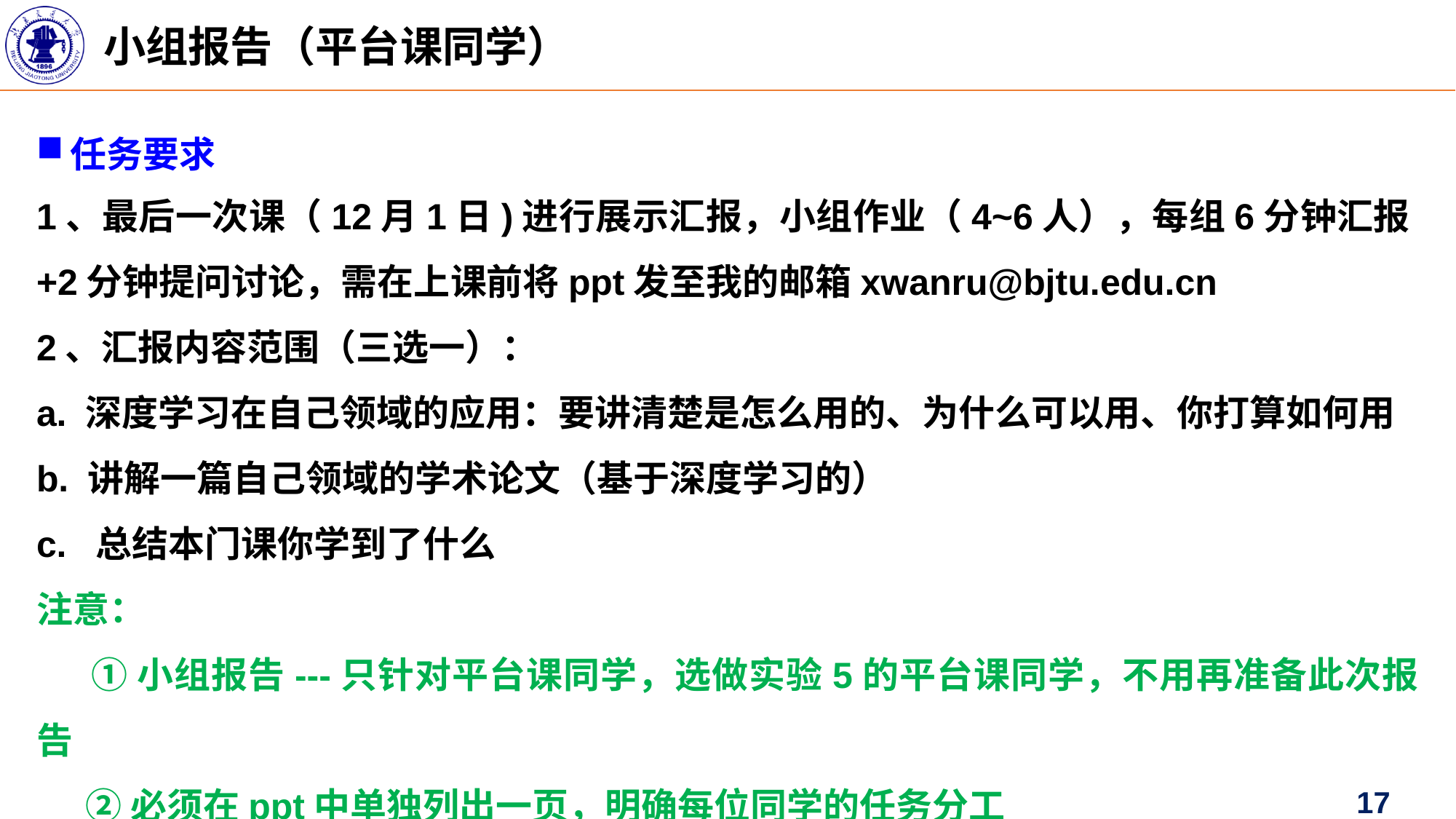

小组报告（平台课同学）
任务要求
1、最后一次课（12月1日)进行展示汇报，小组作业（4~6人），每组6分钟汇报+2分钟提问讨论，需在上课前将ppt发至我的邮箱xwanru@bjtu.edu.cn
2、汇报内容范围（三选一）：
a. 深度学习在自己领域的应用：要讲清楚是怎么用的、为什么可以用、你打算如何用
b. 讲解一篇自己领域的学术论文（基于深度学习的）
c.  总结本门课你学到了什么
注意：
      ①小组报告---只针对平台课同学，选做实验5的平台课同学，不用再准备此次报告
      ②必须在ppt中单独列出一页，明确每位同学的任务分工